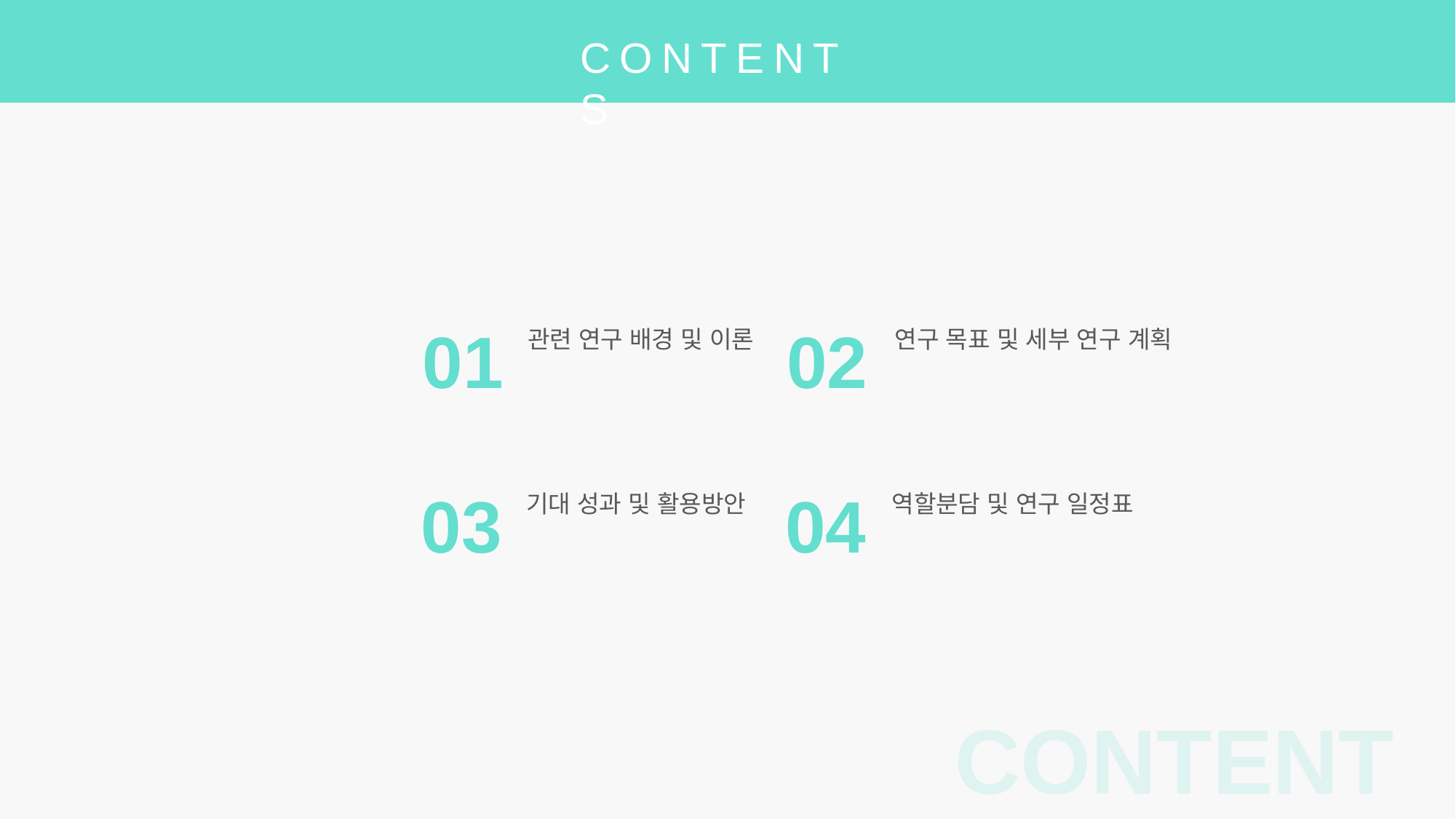

CONTENTS
01
관련 연구 배경 및 이론
02
연구 목표 및 세부 연구 계획
03
기대 성과 및 활용방안
04
역할분담 및 연구 일정표
CONTENTS